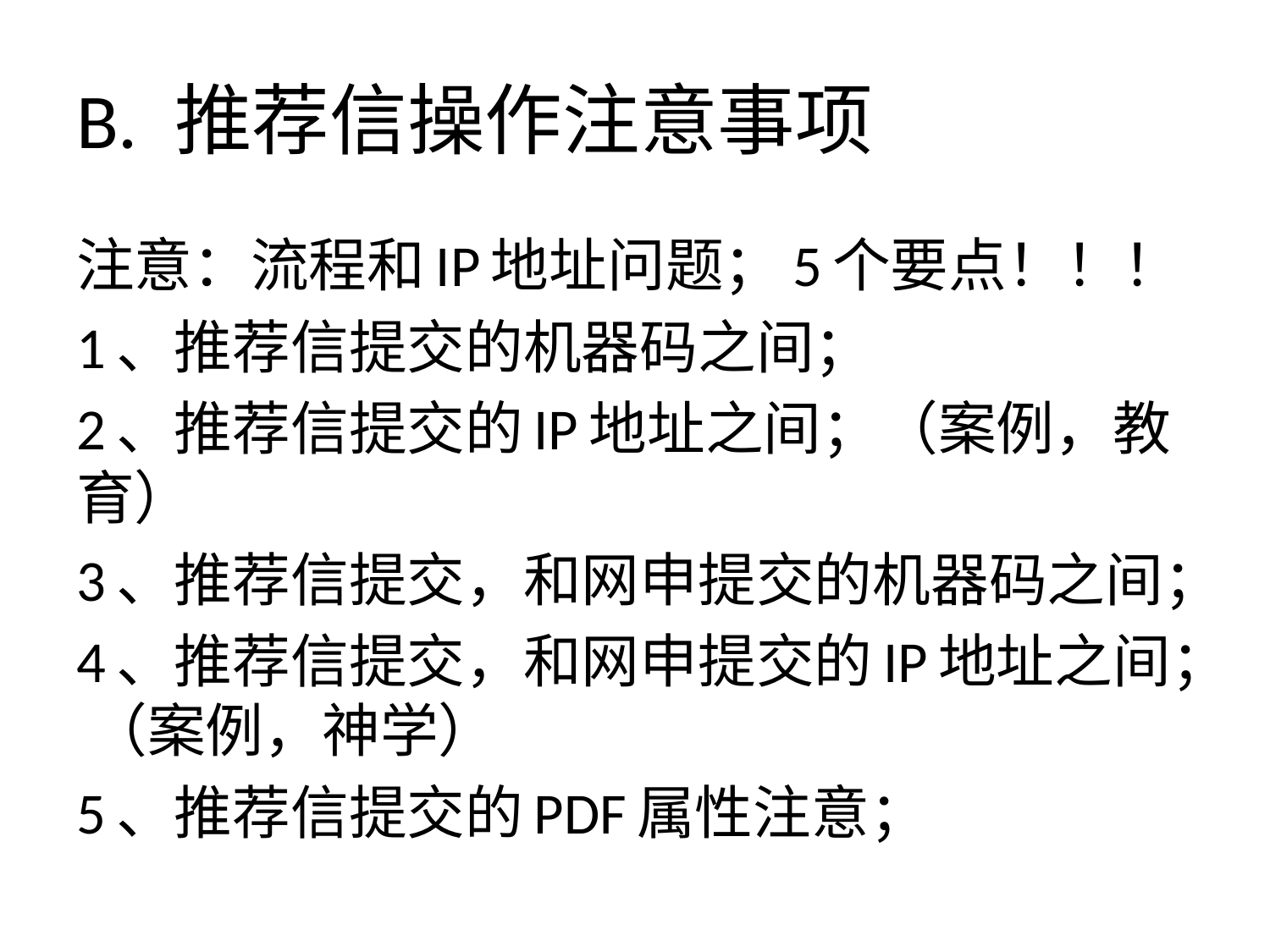

# B. 推荐信操作注意事项
注意：流程和IP地址问题；5个要点！！！
1、推荐信提交的机器码之间；
2、推荐信提交的IP地址之间；（案例，教育）
3、推荐信提交，和网申提交的机器码之间；
4、推荐信提交，和网申提交的IP地址之间； （案例，神学）
5、推荐信提交的PDF属性注意；